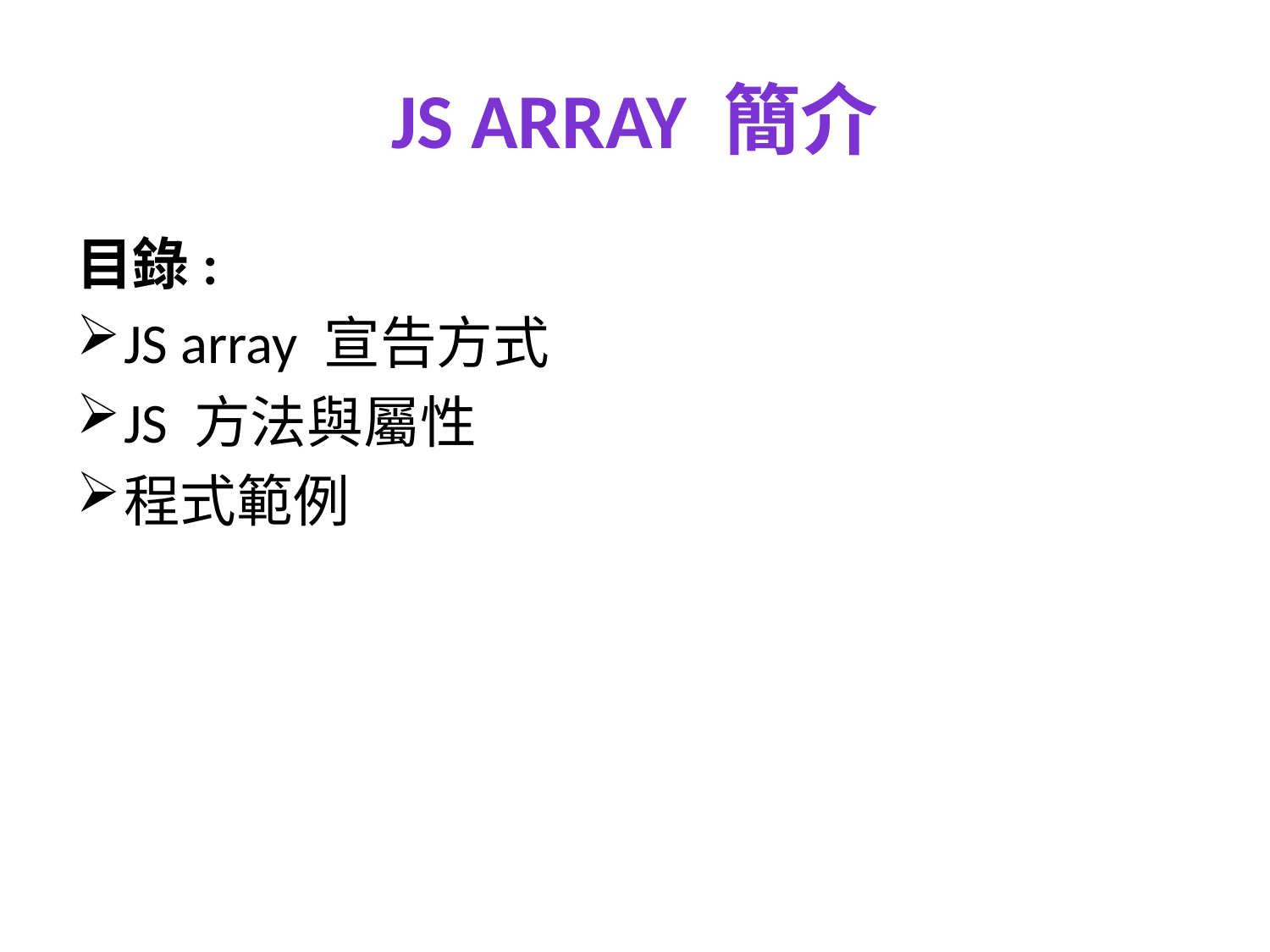

# JS Array 簡介
目錄:
JS array 宣告方式
JS 方法與屬性
程式範例